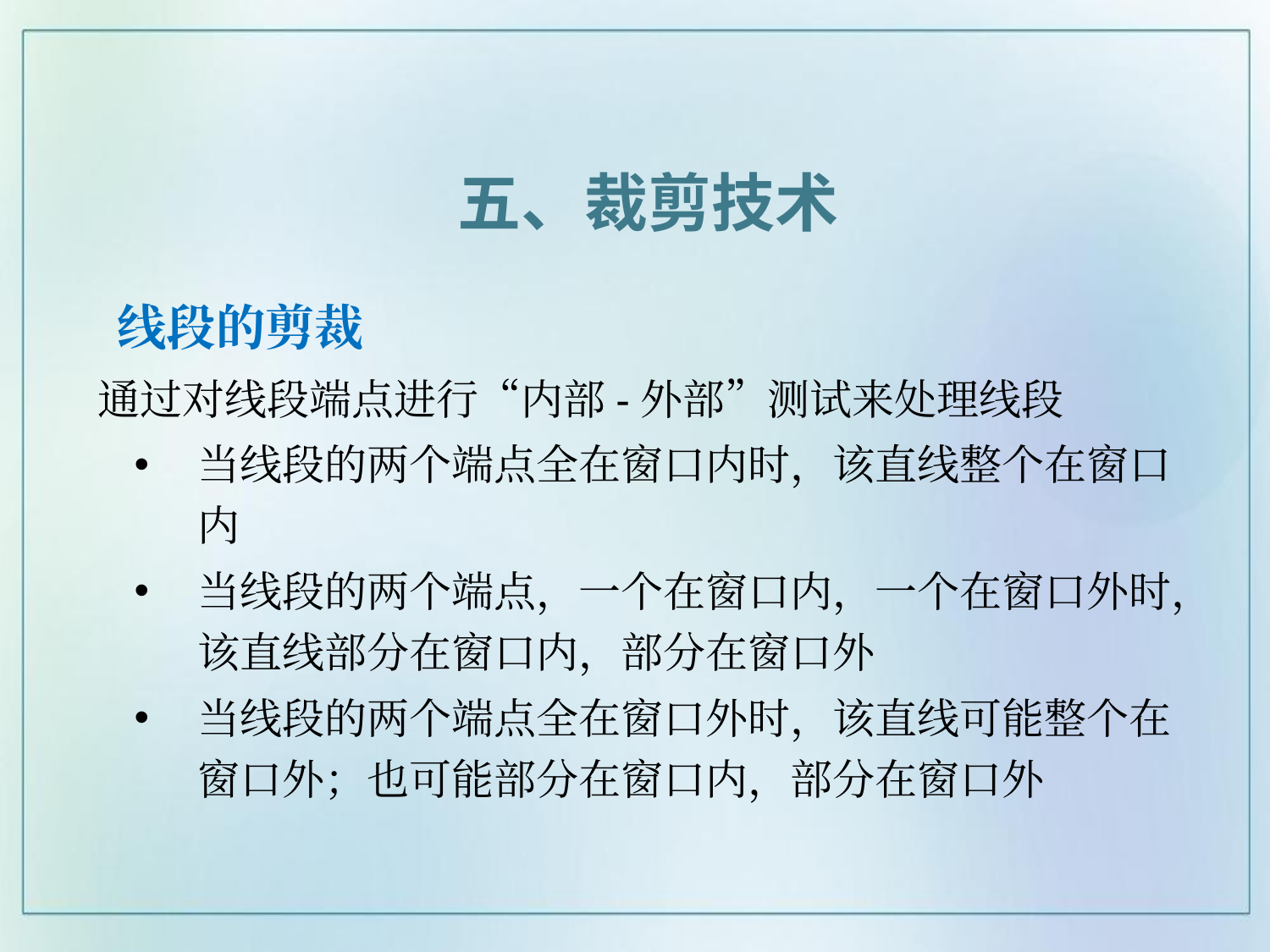

五、裁剪技术
# 线段的剪裁
通过对线段端点进行“内部-外部”测试来处理线段
当线段的两个端点全在窗口内时，该直线整个在窗口内
当线段的两个端点，一个在窗口内，一个在窗口外时，该直线部分在窗口内，部分在窗口外
当线段的两个端点全在窗口外时，该直线可能整个在窗口外；也可能部分在窗口内，部分在窗口外